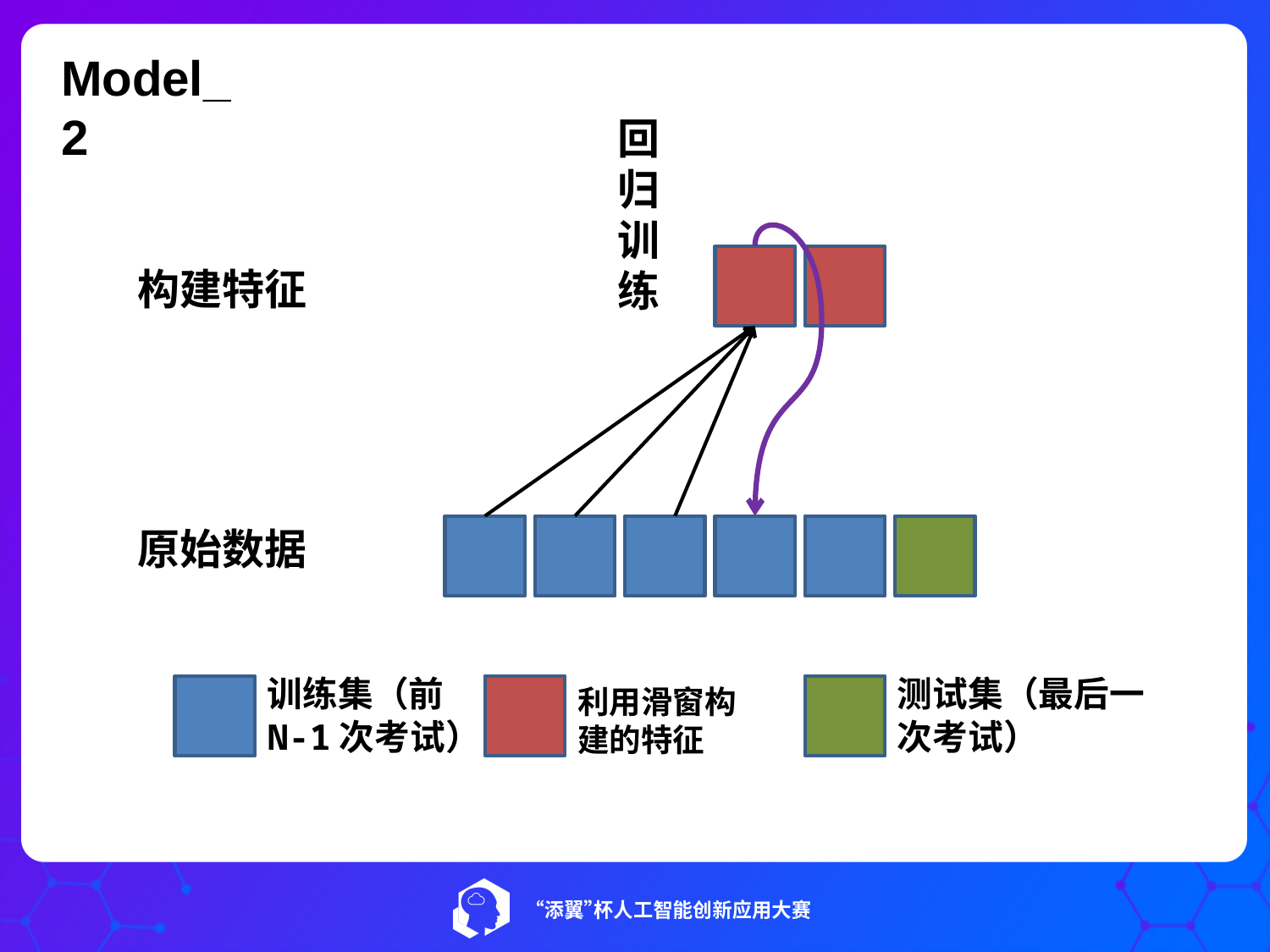

Model_2
回归训练

构建特征
原始数据

训练集（前N-1次考试）
测试集（最后一次考试）

利用滑窗构建的特征